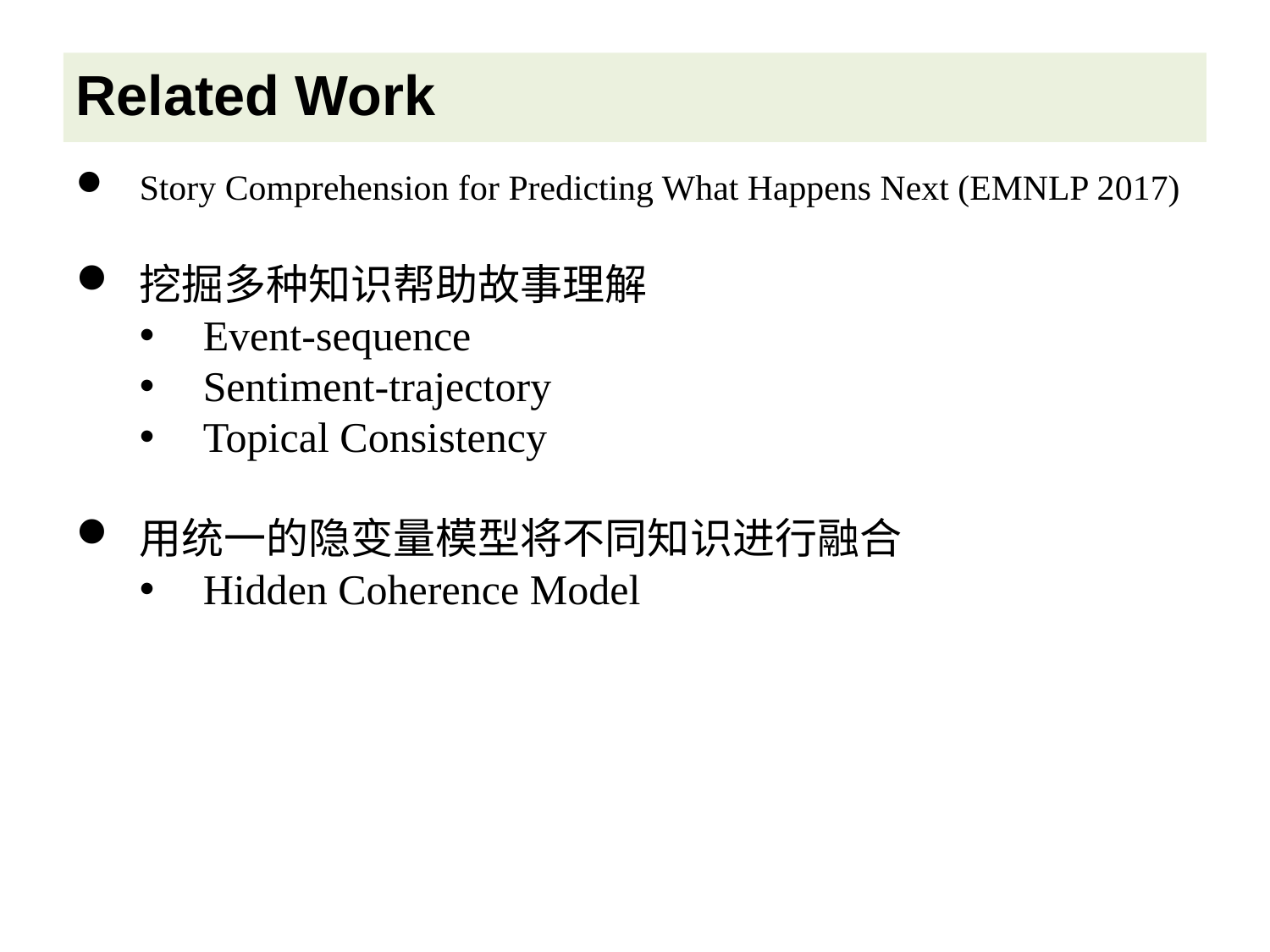

Related Work
Story Comprehension for Predicting What Happens Next (EMNLP 2017)

挖掘多种知识帮助故事理解
Event-sequence
Sentiment-trajectory
Topical Consistency

用统一的隐变量模型将不同知识进行融合
Hidden Coherence Model